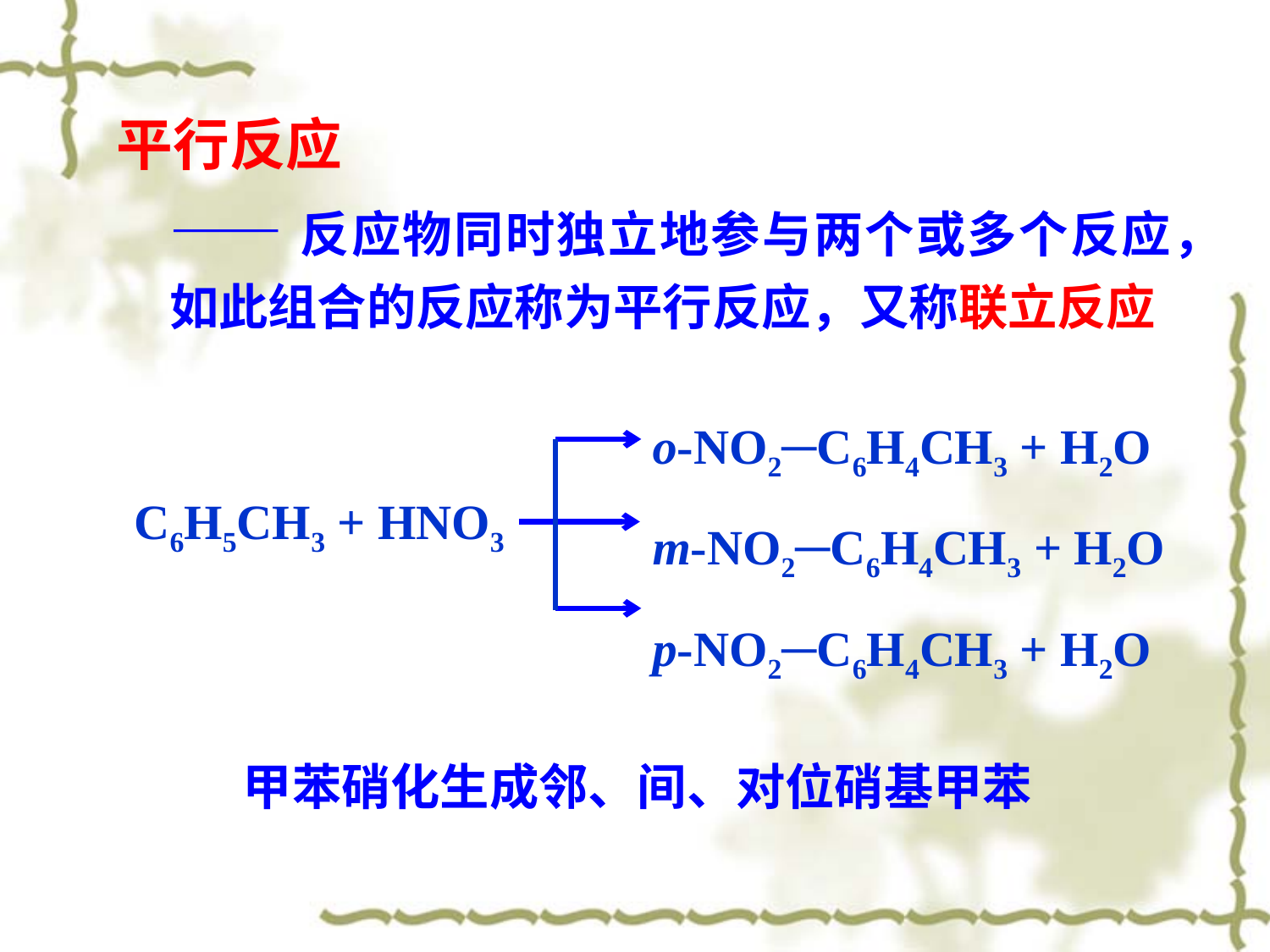

平行反应
——反应物同时独立地参与两个或多个反应，如此组合的反应称为平行反应，又称联立反应
o-NO2─C6H4CH3 + H2O
m-NO2─C6H4CH3 + H2O
p-NO2─C6H4CH3 + H2O
C6H5CH3 + HNO3
甲苯硝化生成邻、间、对位硝基甲苯